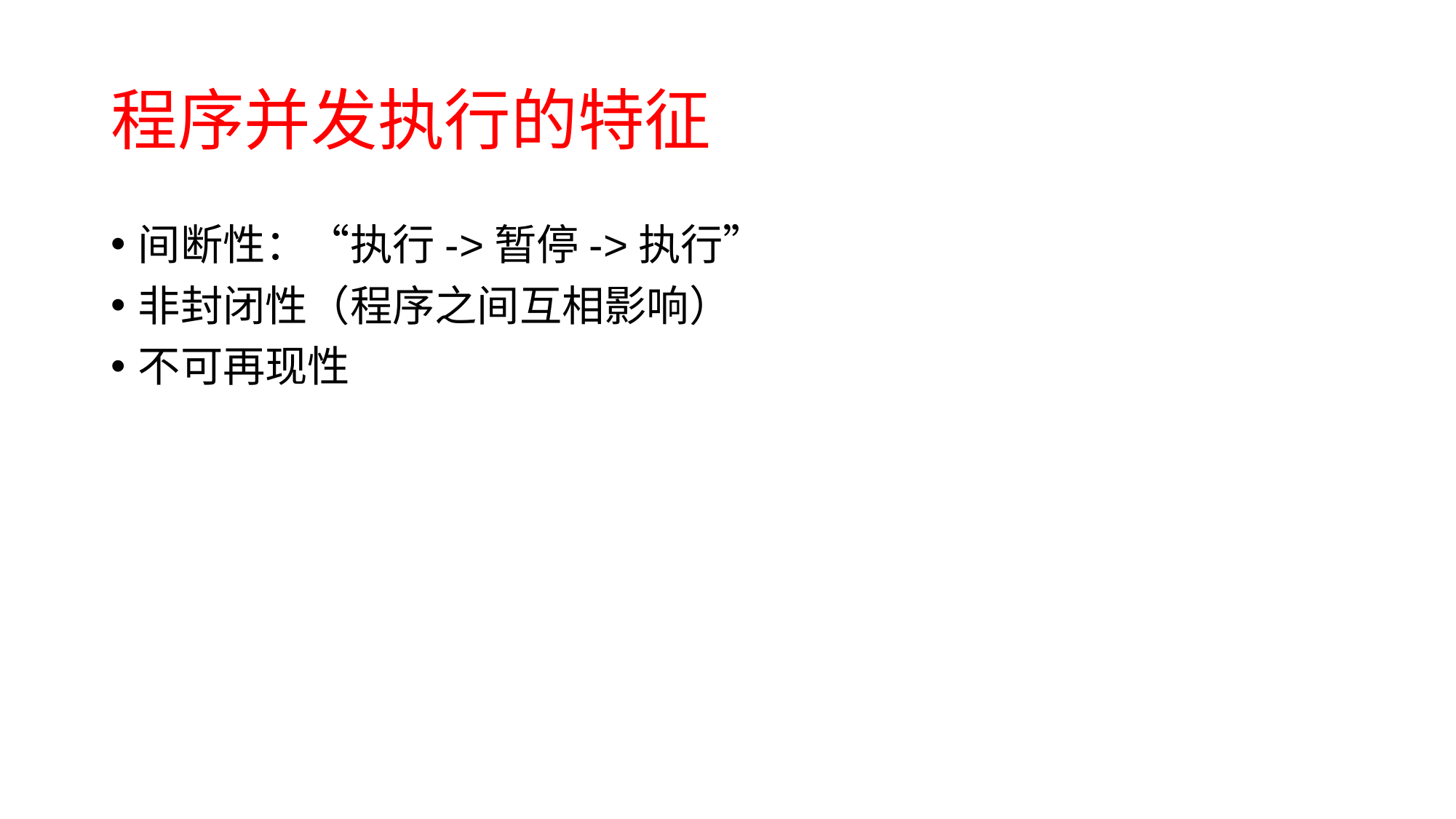

# 程序并发执行的特征
间断性：“执行->暂停->执行”
非封闭性（程序之间互相影响）
不可再现性